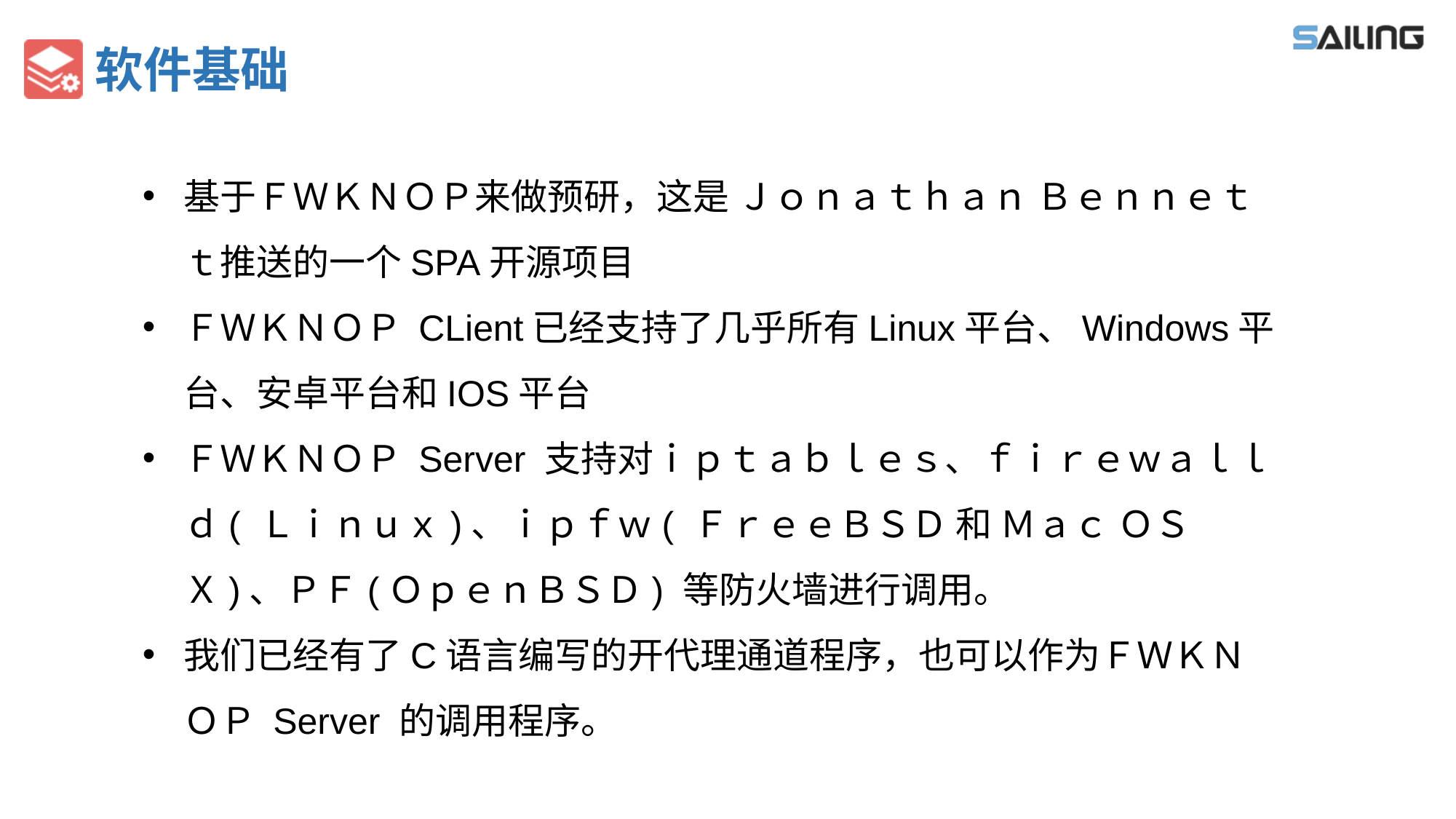

# 软件基础
基于ＦＷＫＮＯＰ来做预研，这是 Ｊｏｎａｔｈａｎ Ｂｅｎｎｅｔｔ推送的一个SPA开源项目
ＦＷＫＮＯＰ CLient已经支持了几乎所有Linux平台、Windows平台、安卓平台和IOS平台
ＦＷＫＮＯＰ Server 支持对ｉｐｔａｂｌｅｓ、ｆｉｒｅｗａｌｌｄ( Ｌｉｎｕｘ)、ｉｐｆｗ( ＦｒｅｅＢＳＤ 和 Ｍａｃ ＯＳ Ｘ)、ＰＦ(ＯｐｅｎＢＳＤ) 等防火墙进行调用。
我们已经有了C语言编写的开代理通道程序，也可以作为ＦＷＫＮＯＰ Server 的调用程序。